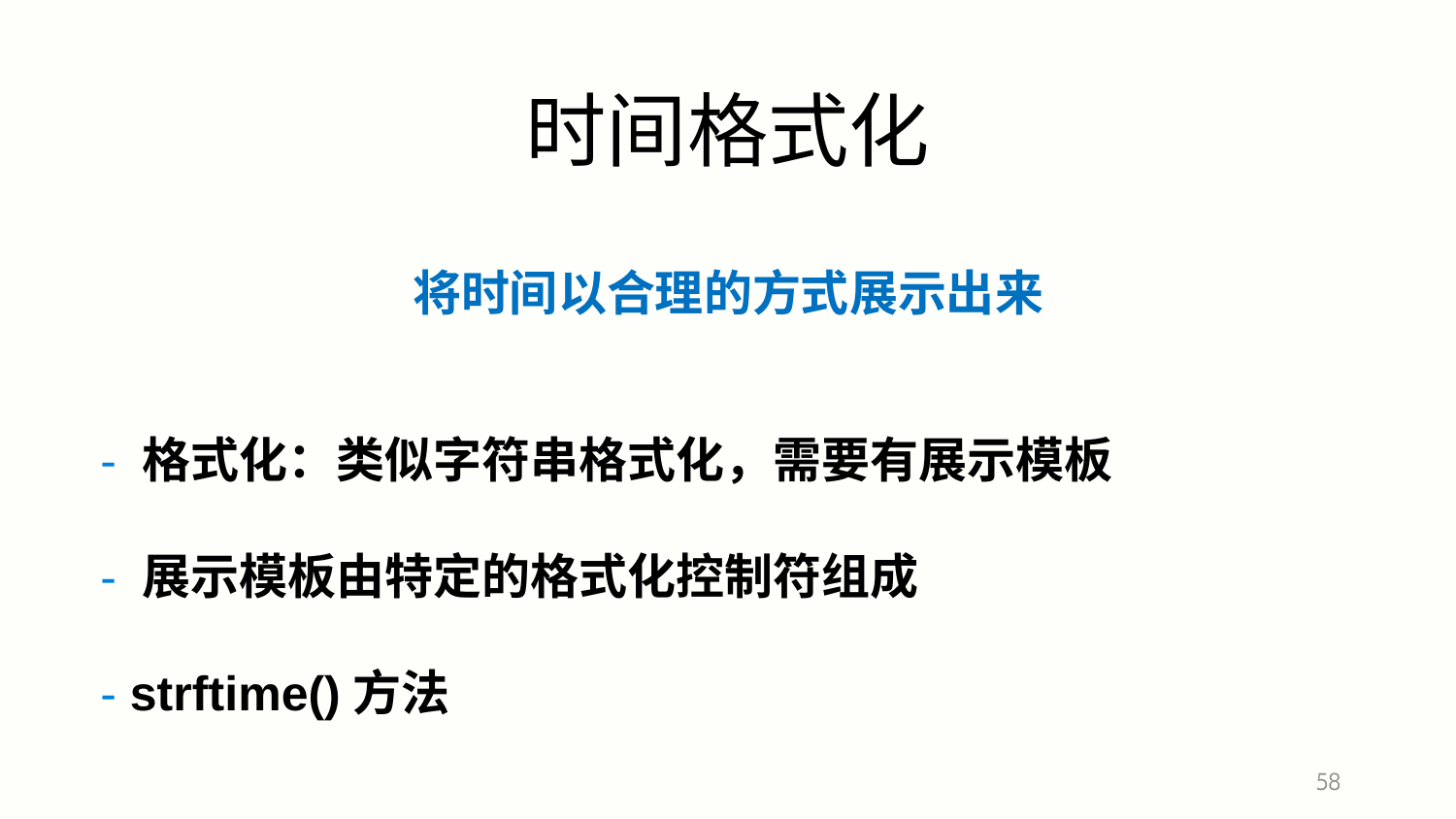

时间格式化
将时间以合理的方式展示出来
- 格式化：类似字符串格式化，需要有展示模板
- 展示模板由特定的格式化控制符组成
- strftime()方法
58